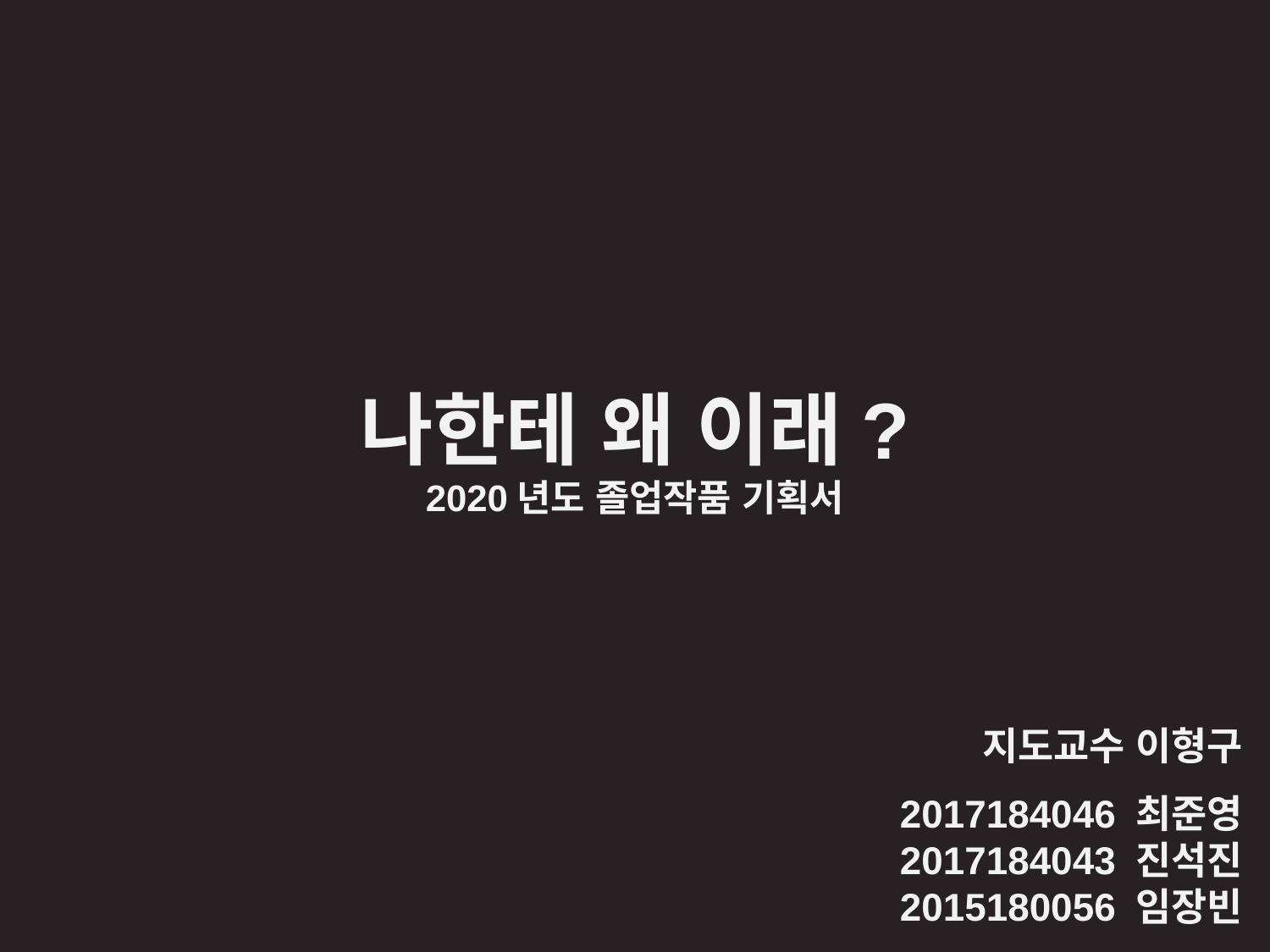

나한테 왜 이래?
2020년도 졸업작품 기획서
지도교수 이형구

2017184046 최준영
2017184043 진석진
2015180056 임장빈